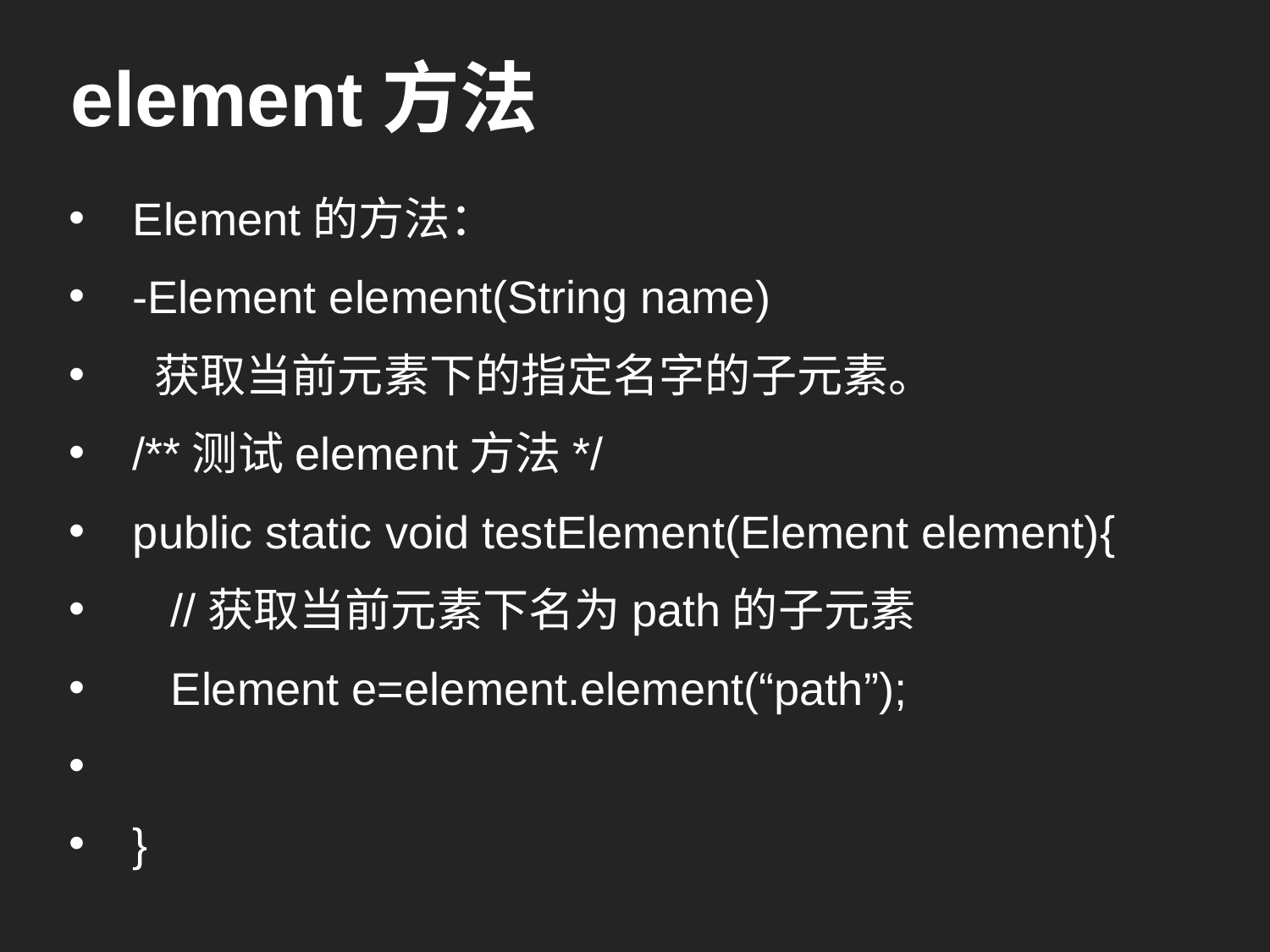

# element方法
Element的方法：
-Element element(String name)
 获取当前元素下的指定名字的子元素。
/**测试element方法*/
public static void testElement(Element element){
   //获取当前元素下名为path的子元素
   Element e=element.element(“path”);

}